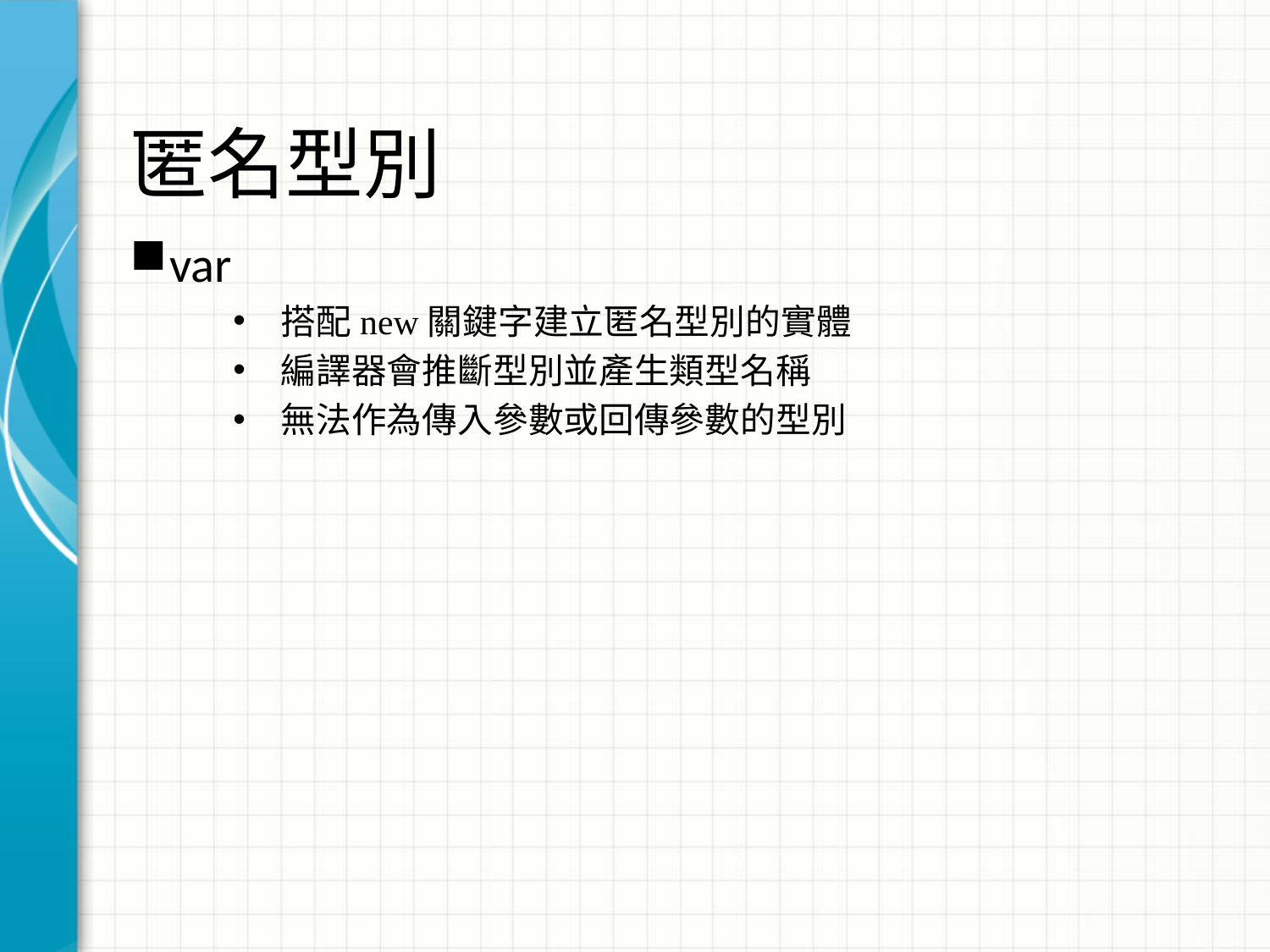

# 匿名型別
var
搭配new關鍵字建立匿名型別的實體
編譯器會推斷型別並產生類型名稱
無法作為傳入參數或回傳參數的型別